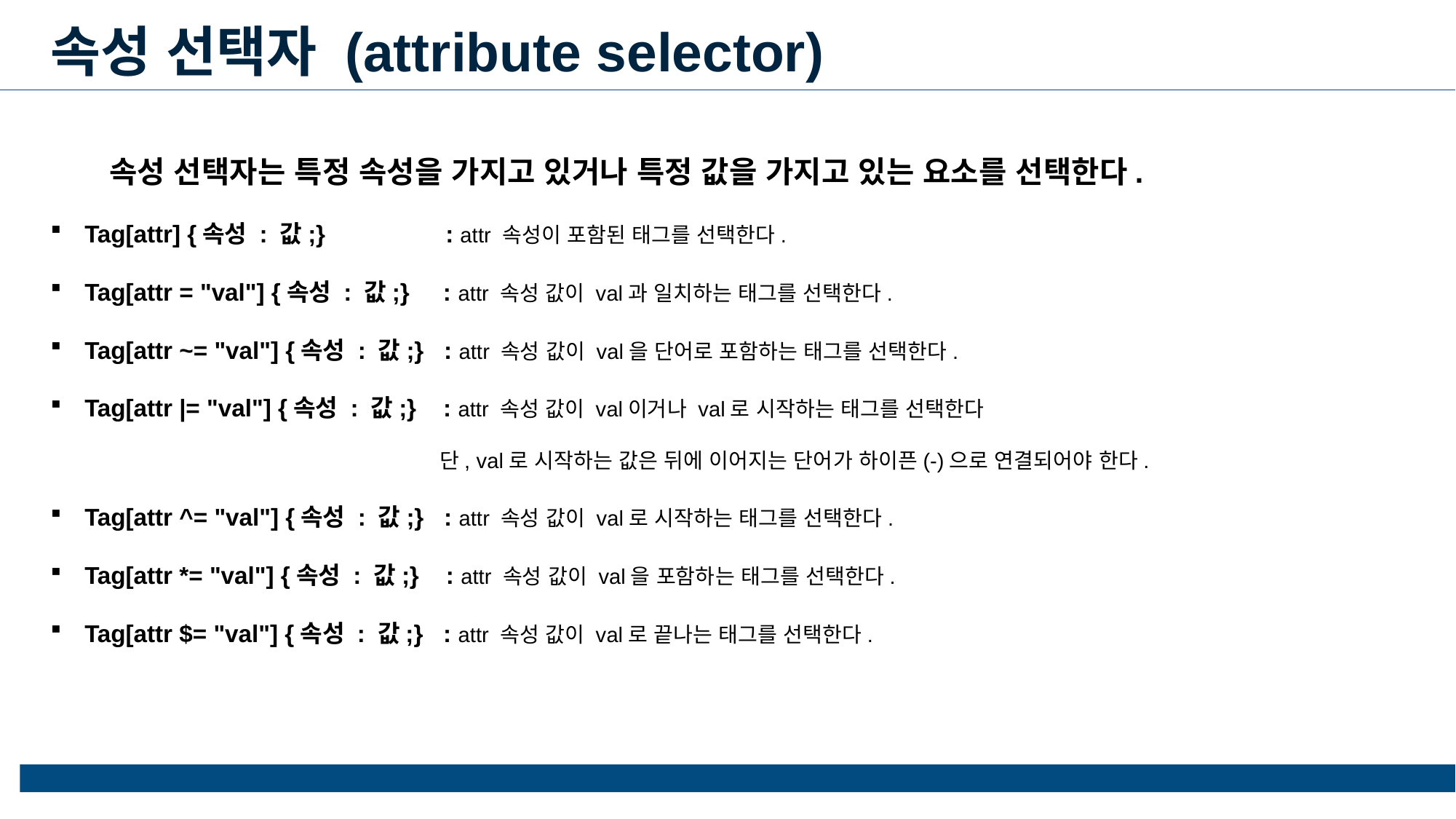

속성 선택자 (attribute selector)
속성 선택자는 특정 속성을 가지고 있거나 특정 값을 가지고 있는 요소를 선택한다.
Tag[attr] {속성 : 값;}                    : attr 속성이 포함된 태그를 선택한다.
Tag[attr = "val"] {속성 : 값;}     : attr 속성 값이 val과 일치하는 태그를 선택한다.
Tag[attr ~= "val"] {속성 : 값;}   : attr 속성 값이 val을 단어로 포함하는 태그를 선택한다.
Tag[attr |= "val"] {속성 : 값;}    : attr 속성 값이 val이거나 val로 시작하는 태그를 선택한다
                                                                단, val로 시작하는 값은 뒤에 이어지는 단어가 하이픈(-)으로 연결되어야 한다.
Tag[attr ^= "val"] {속성 : 값;}   : attr 속성 값이 val로 시작하는 태그를 선택한다.
Tag[attr *= "val"] {속성 : 값;}    : attr 속성 값이 val을 포함하는 태그를 선택한다.
Tag[attr $= "val"] {속성 : 값;}   : attr 속성 값이 val로 끝나는 태그를 선택한다.